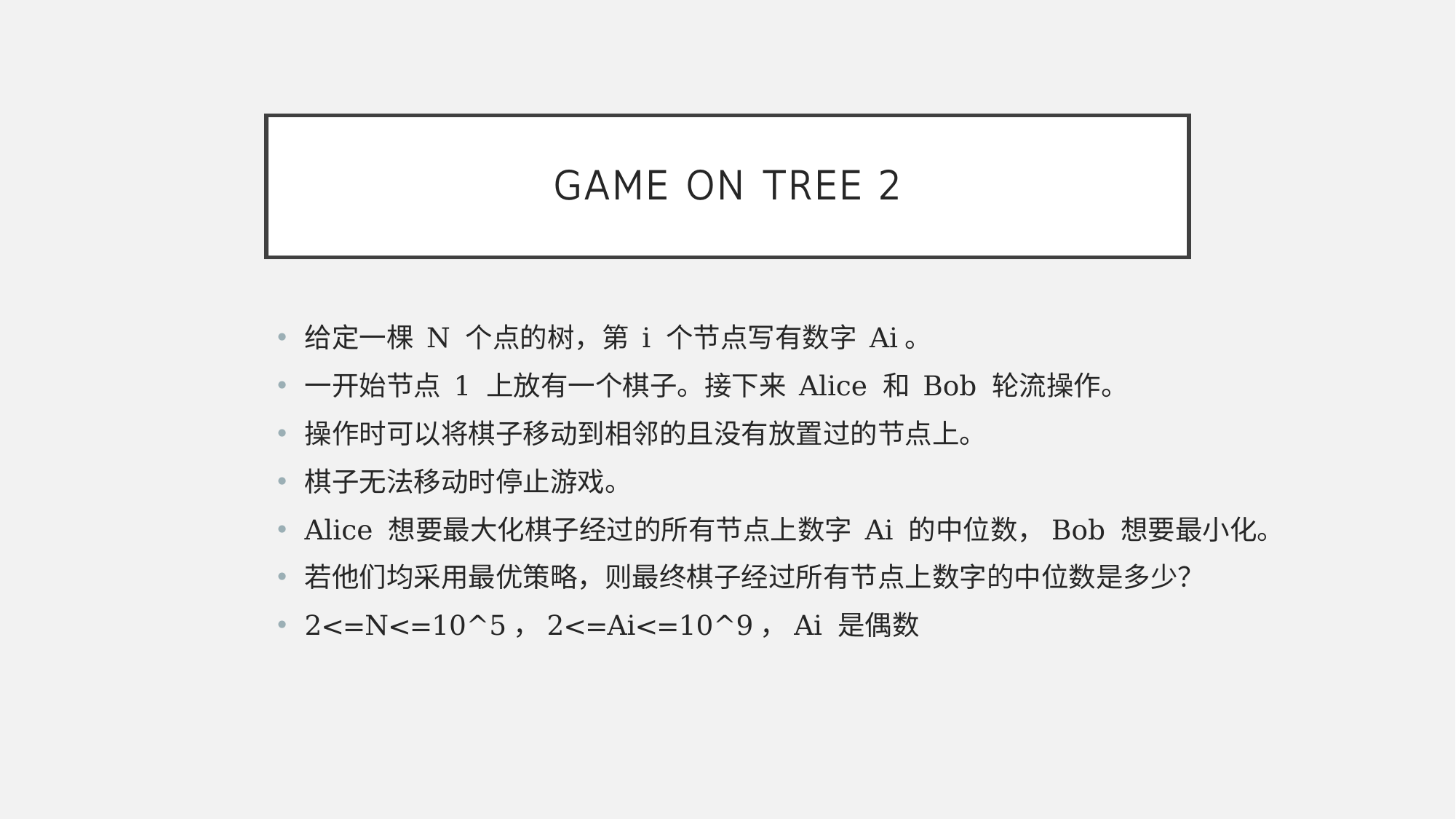

# game on tree 2
给定一棵 N 个点的树，第 i 个节点写有数字 Ai。
一开始节点 1 上放有一个棋子。接下来 Alice 和 Bob 轮流操作。
操作时可以将棋子移动到相邻的且没有放置过的节点上。
棋子无法移动时停止游戏。
Alice 想要最大化棋子经过的所有节点上数字 Ai 的中位数，Bob 想要最小化。
若他们均采用最优策略，则最终棋子经过所有节点上数字的中位数是多少？
2<=N<=10^5，2<=Ai<=10^9，Ai 是偶数